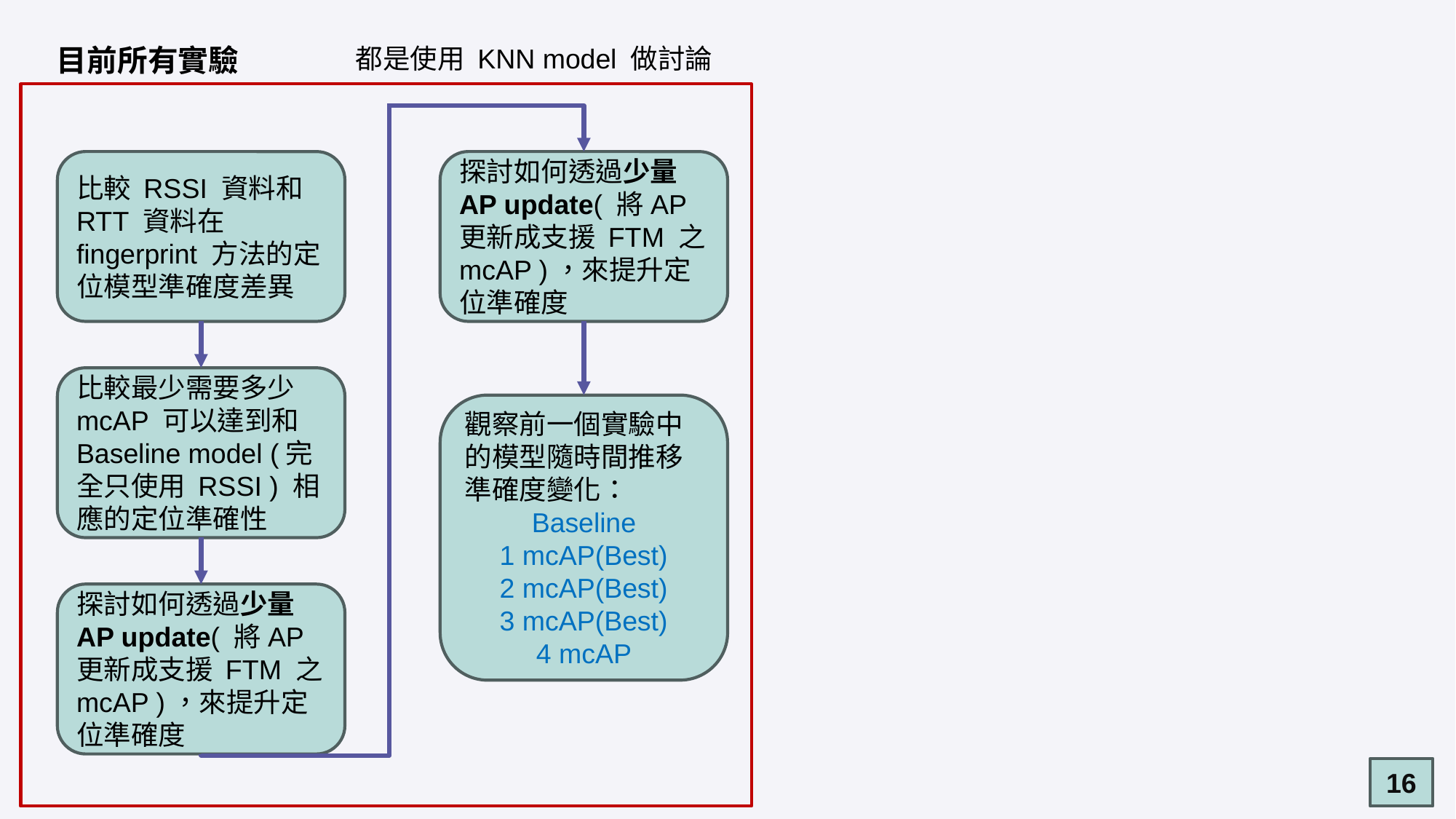

都是使用 KNN model 做討論

目前所有實驗
比較 RSSI 資料和 RTT 資料在 fingerprint 方法的定位模型準確度差異
探討如何透過少量 AP update( 將AP更新成支援 FTM 之 mcAP )，來提升定位準確度
比較最少需要多少 mcAP 可以達到和 Baseline model (完全只使用 RSSI ) 相應的定位準確性
觀察前一個實驗中的模型隨時間推移準確度變化：
Baseline
1 mcAP(Best)
2 mcAP(Best)
3 mcAP(Best)
4 mcAP
探討如何透過少量 AP update( 將AP更新成支援 FTM 之 mcAP )，來提升定位準確度
16